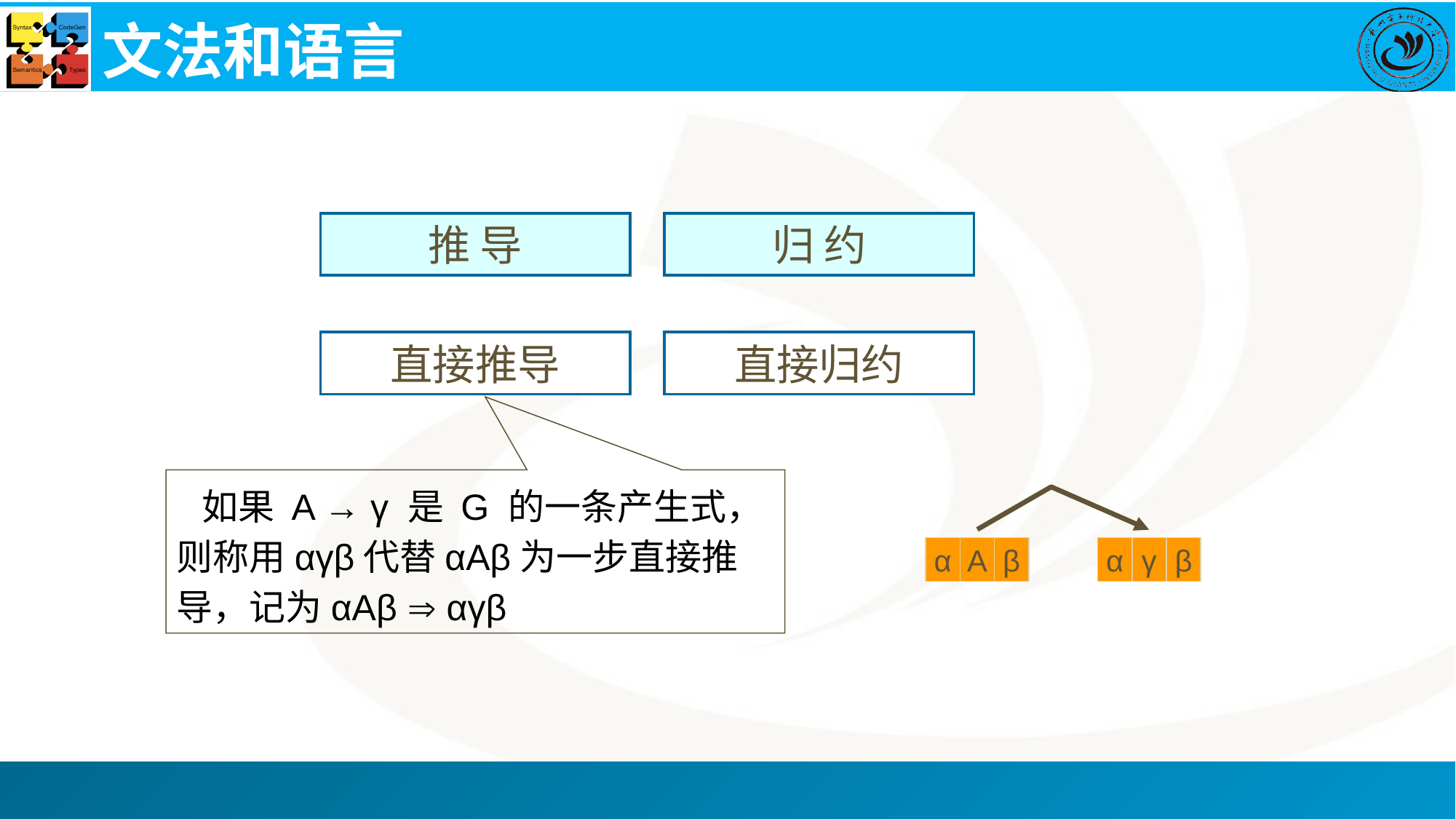

# 文法和语言
推 导
归 约
直接推导
直接归约
  如果 A → γ 是 G 的一条产生式，则称用αγβ代替αAβ为一步直接推导，记为αAβ ⇒ αγβ

α
A
β
α
γ
β
24